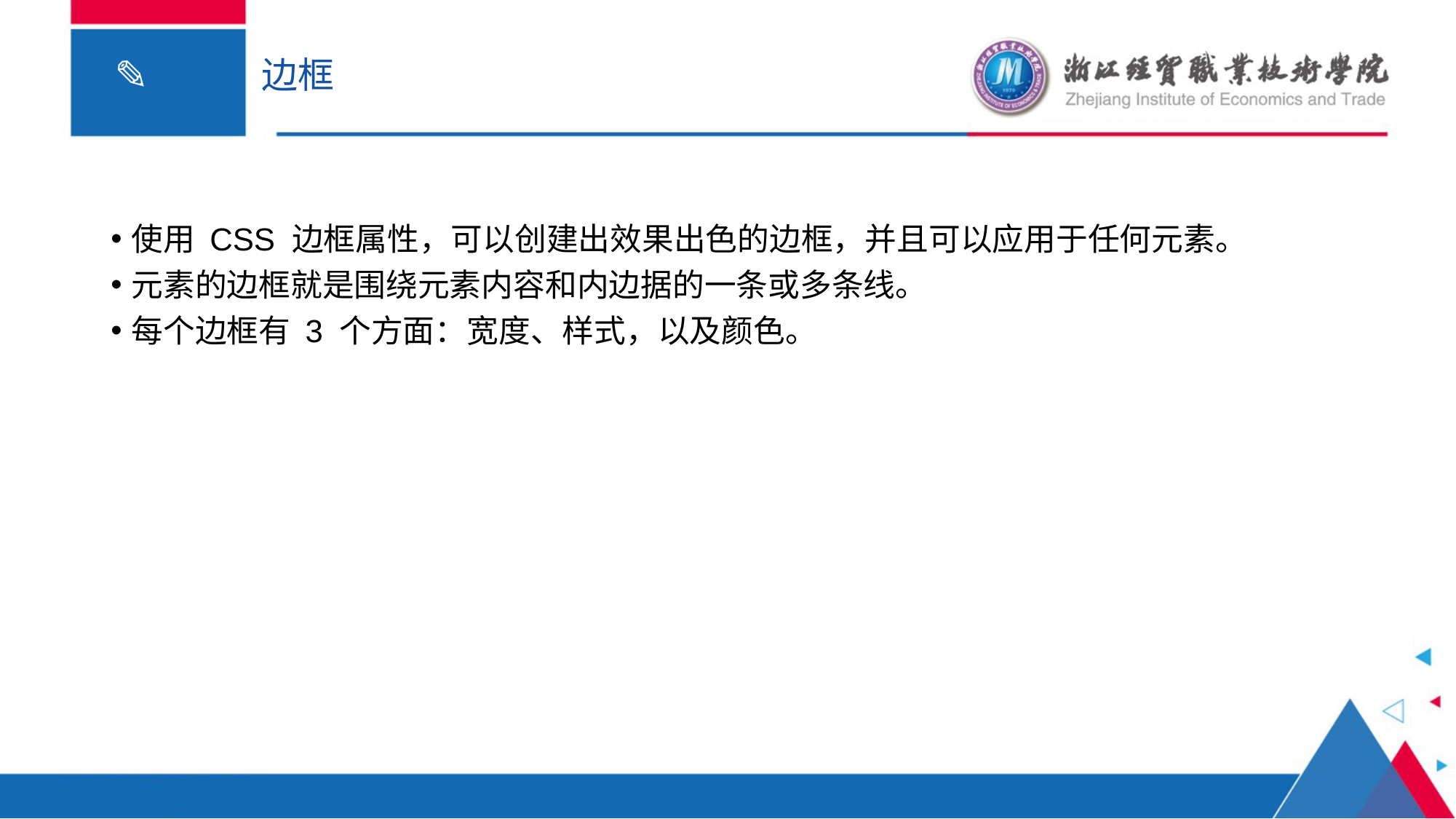

# 边框

使用 CSS 边框属性，可以创建出效果出色的边框，并且可以应用于任何元素。
元素的边框就是围绕元素内容和内边据的一条或多条线。
每个边框有 3 个方面：宽度、样式，以及颜色。